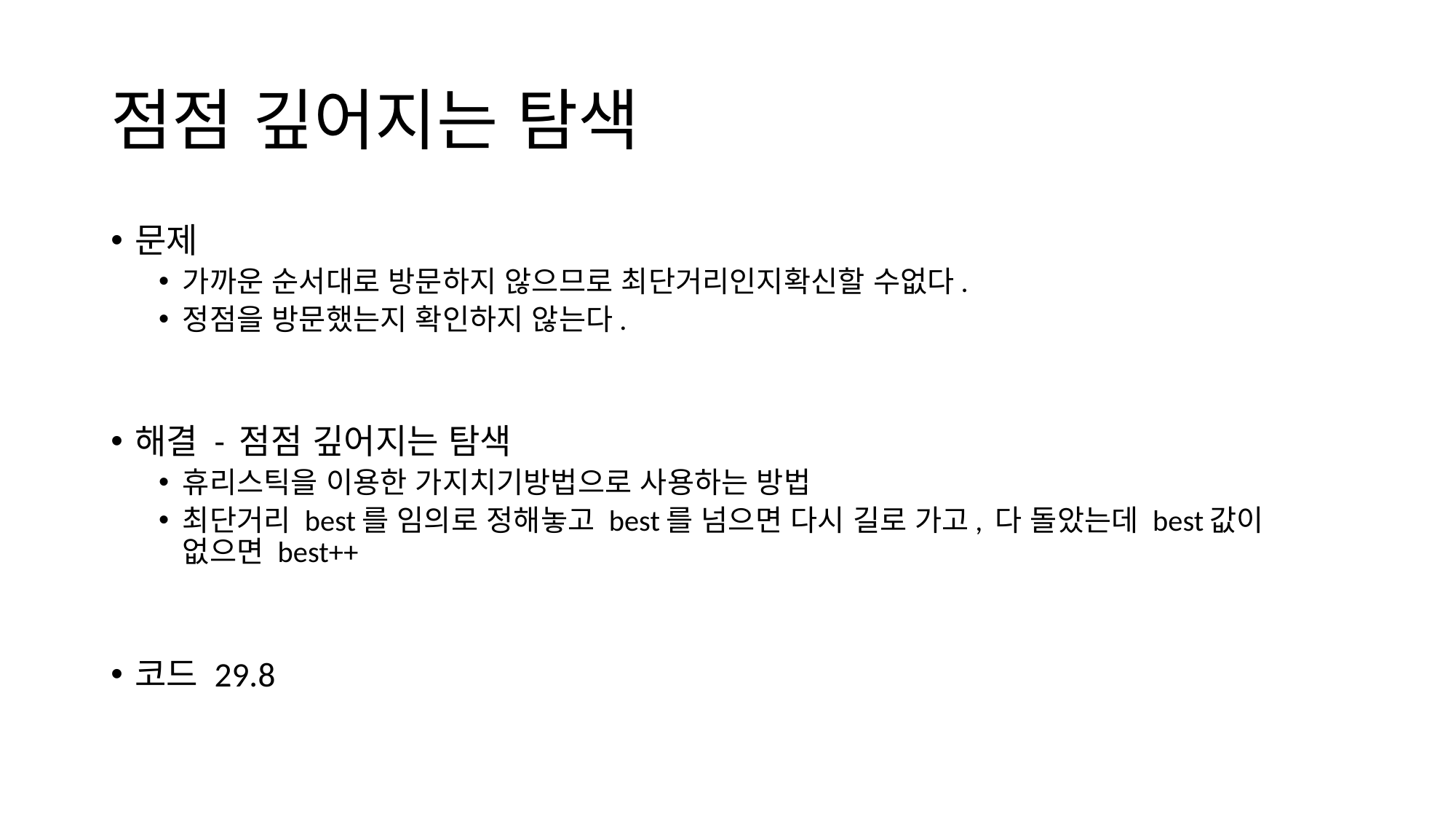

# 점점 깊어지는 탐색
문제
가까운 순서대로 방문하지 않으므로 최단거리인지확신할 수없다.
정점을 방문했는지 확인하지 않는다.

해결 - 점점 깊어지는 탐색
휴리스틱을 이용한 가지치기방법으로 사용하는 방법
최단거리 best를 임의로 정해놓고 best를 넘으면 다시 길로 가고, 다 돌았는데 best값이 없으면 best++

코드 29.8